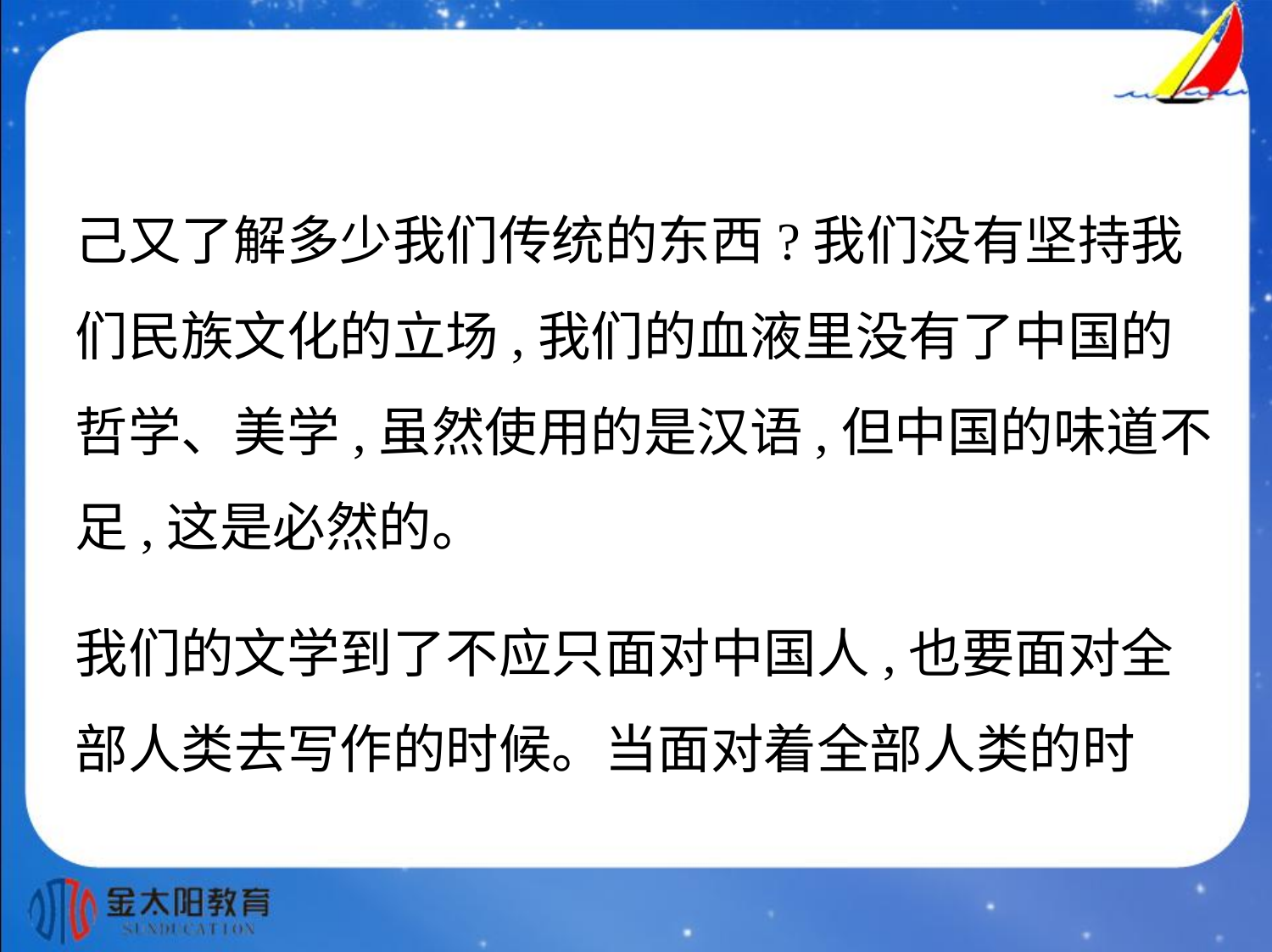

己又了解多少我们传统的东西?我们没有坚持我
们民族文化的立场,我们的血液里没有了中国的
哲学、美学,虽然使用的是汉语,但中国的味道不
足,这是必然的。
我们的文学到了不应只面对中国人,也要面对全
部人类去写作的时候。当面对着全部人类的时